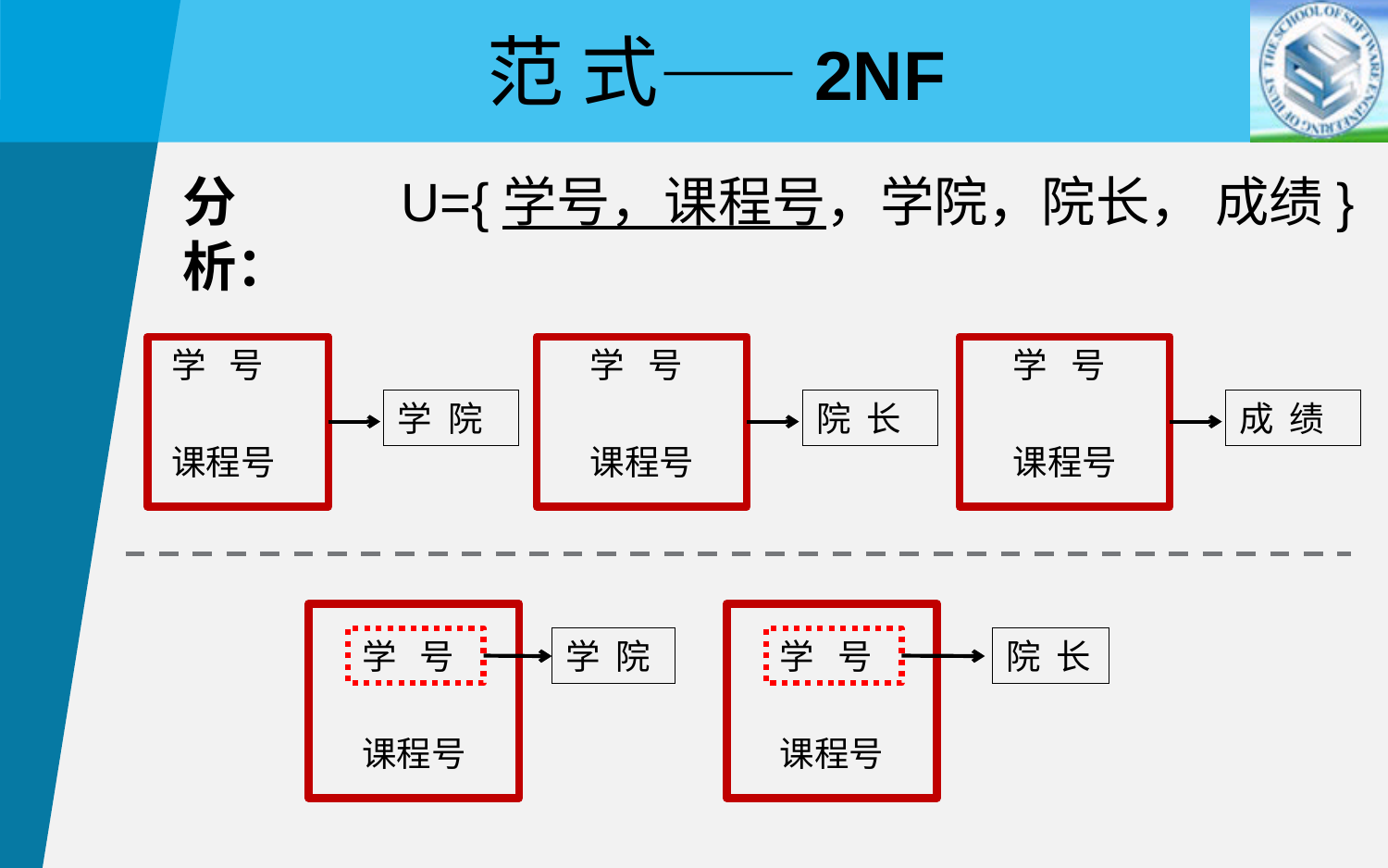

范 式——2NF
分析：
U={学号，课程号，学院，院长， 成绩}

学   号
学  院
课程号

学   号
院  长
课程号

学   号
成  绩
课程号

学   号
学  院
课程号

学   号
院  长
课程号